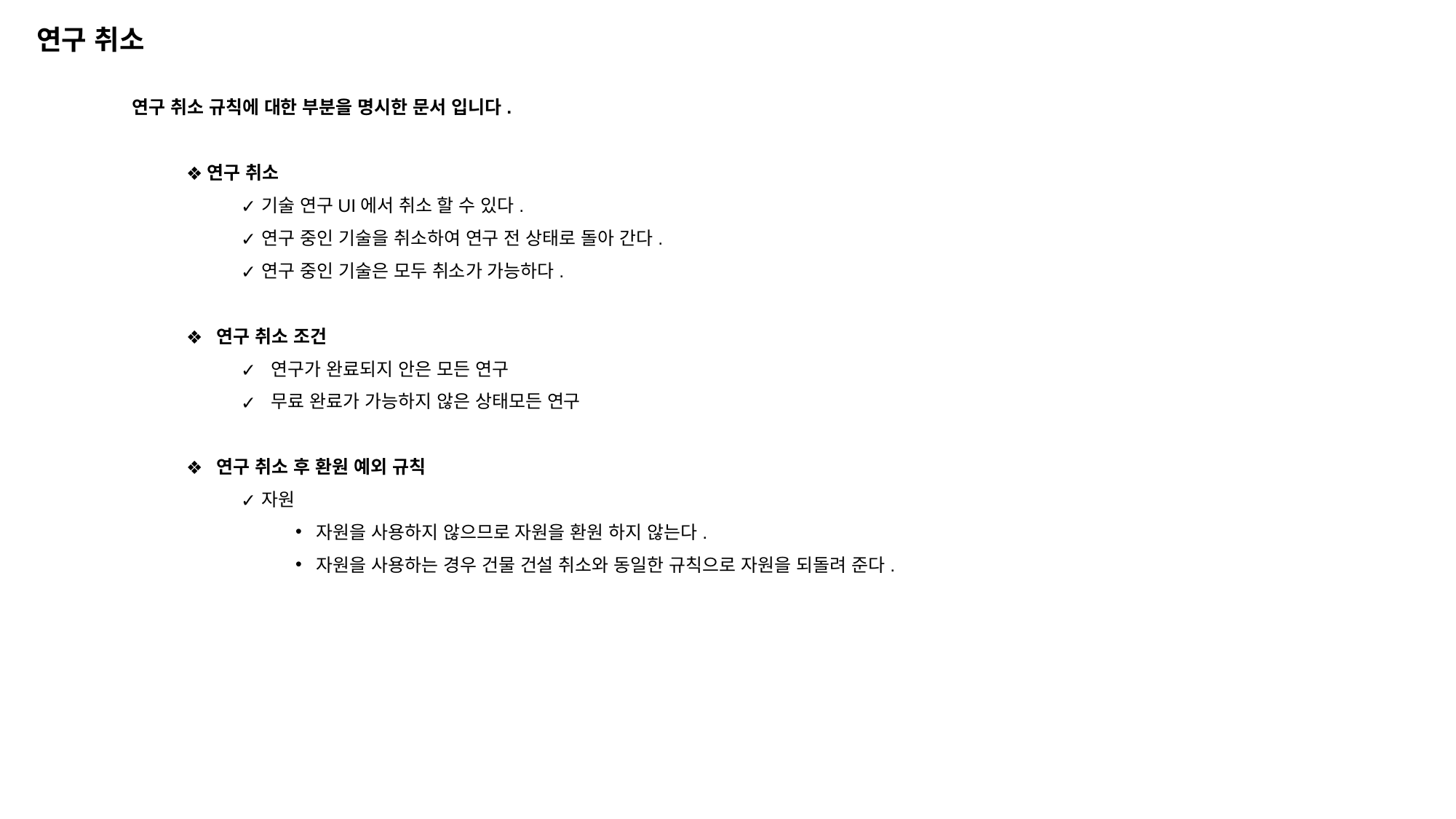

연구 취소
연구 취소 규칙에 대한 부분을 명시한 문서 입니다.

연구 취소
기술 연구UI에서 취소 할 수 있다.
연구 중인 기술을 취소하여 연구 전 상태로 돌아 간다.
연구 중인 기술은 모두 취소가 가능하다.

 연구 취소 조건
 연구가 완료되지 안은 모든 연구
 무료 완료가 가능하지 않은 상태모든 연구

 연구 취소 후 환원 예외 규칙
자원
자원을 사용하지 않으므로 자원을 환원 하지 않는다.
자원을 사용하는 경우 건물 건설 취소와 동일한 규칙으로 자원을 되돌려 준다.